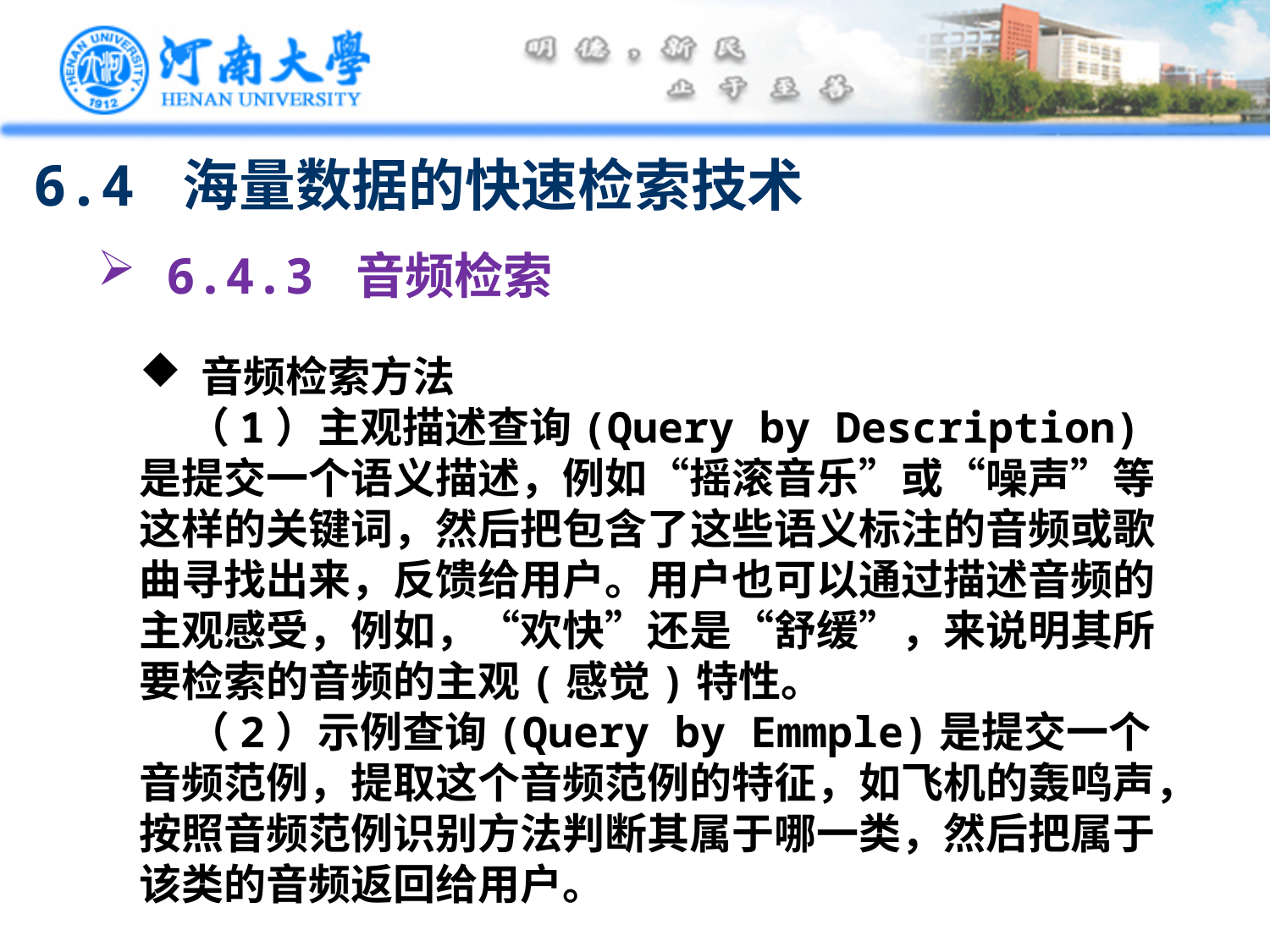

6.4 海量数据的快速检索技术
 6.4.3 音频检索
 音频检索方法
    （1）主观描述查询(Query by Description)是提交一个语义描述，例如“摇滚音乐”或“噪声”等这样的关键词，然后把包含了这些语义标注的音频或歌曲寻找出来，反馈给用户。用户也可以通过描述音频的主观感受，例如，“欢快”还是“舒缓”，来说明其所要检索的音频的主观(感觉)特性。
    （2）示例查询(Query by Emmple)是提交一个音频范例，提取这个音频范例的特征，如飞机的轰鸣声，按照音频范例识别方法判断其属于哪一类，然后把属于该类的音频返回给用户。